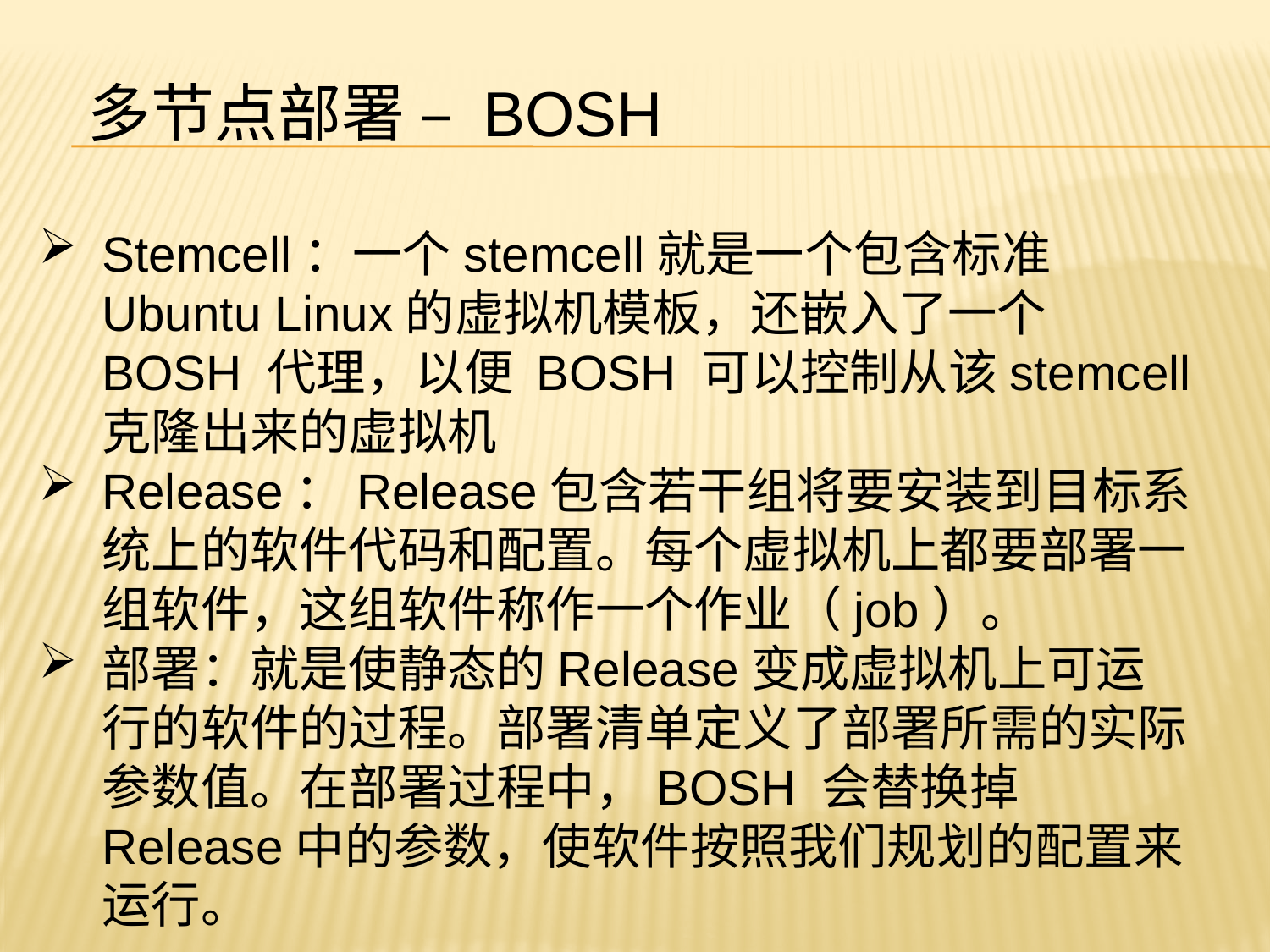

# 多节点部署 – BOSH
Stemcell：一个stemcell就是一个包含标准 Ubuntu Linux的虚拟机模板，还嵌入了一个 BOSH 代理，以便 BOSH 可以控制从该stemcell克隆出来的虚拟机
Release：Release包含若干组将要安装到目标系统上的软件代码和配置。每个虚拟机上都要部署一组软件，这组软件称作一个作业（job）。
部署：就是使静态的Release变成虚拟机上可运行的软件的过程。部署清单定义了部署所需的实际参数值。在部署过程中，BOSH 会替换掉Release中的参数，使软件按照我们规划的配置来运行。